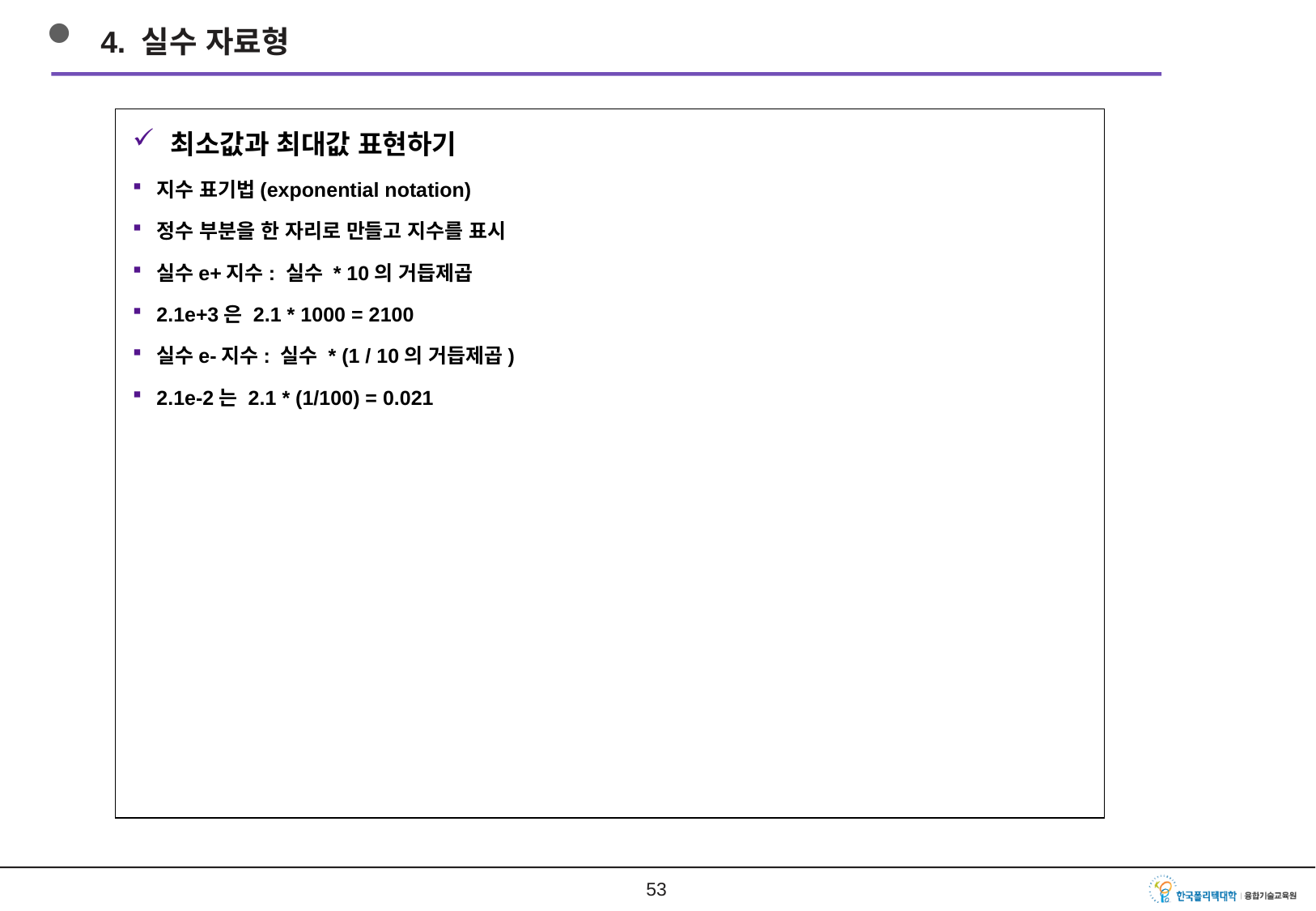

4. 실수 자료형
최소값과 최대값 표현하기
지수 표기법(exponential notation)
정수 부분을 한 자리로 만들고 지수를 표시
실수e+지수: 실수 * 10의 거듭제곱
2.1e+3은 2.1 * 1000 = 2100
실수e-지수: 실수 * (1 / 10의 거듭제곱)
2.1e-2는 2.1 * (1/100) = 0.021

53